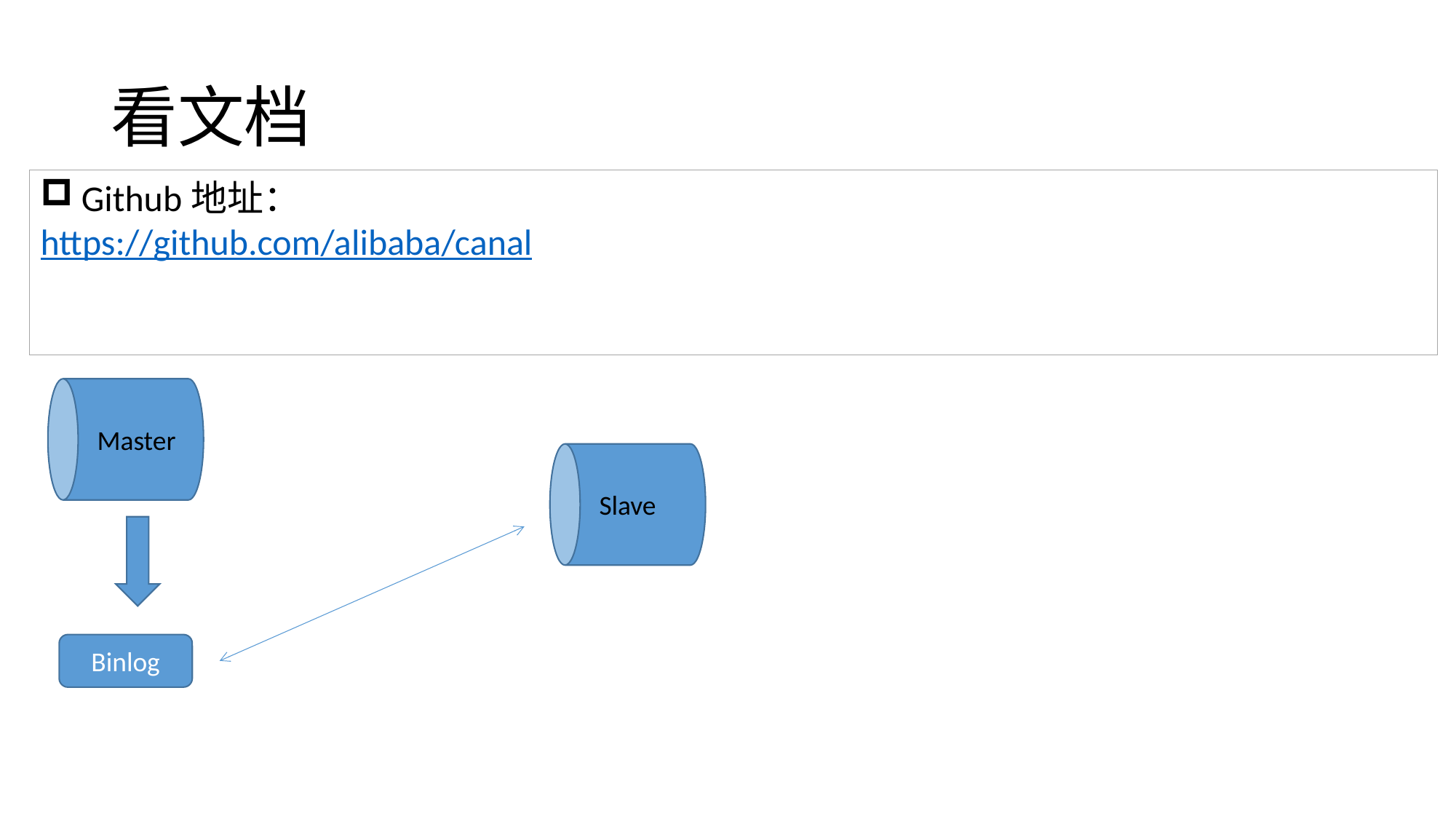

# 看文档
Github地址：
https://github.com/alibaba/canal

Master

Slave

Binlog